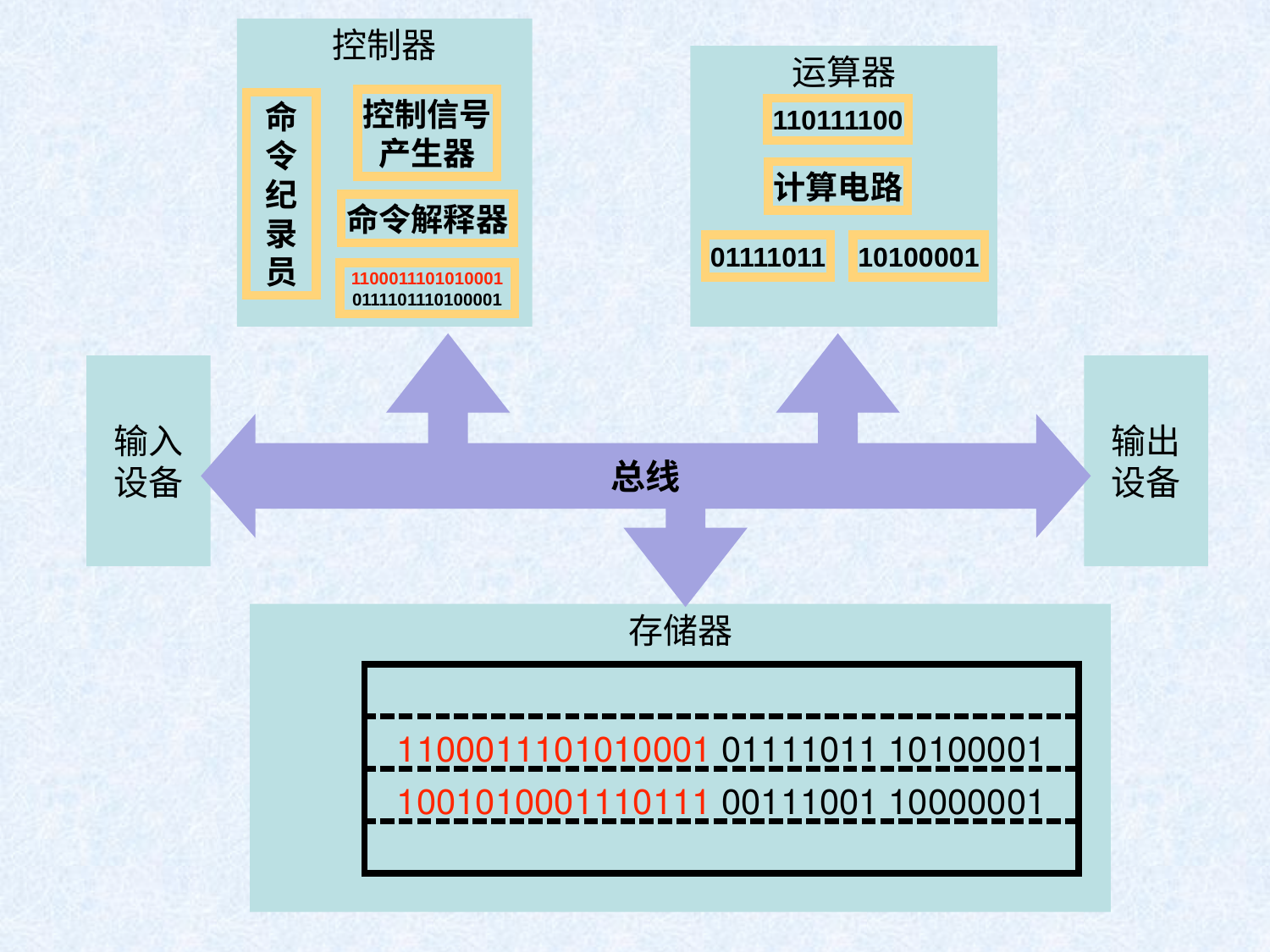

控制器
运算器
控制信号
产生器
命令纪录员
110111100
计算电路
命令解释器
01111011
10100001
1100011101010001
0111101110100001

总线

输入
设备
输出
设备
存储器
|  |
| --- |
| 1100011101010001 01111011 10100001 |
| 1001010001110111 00111001 10000001 |
|  |